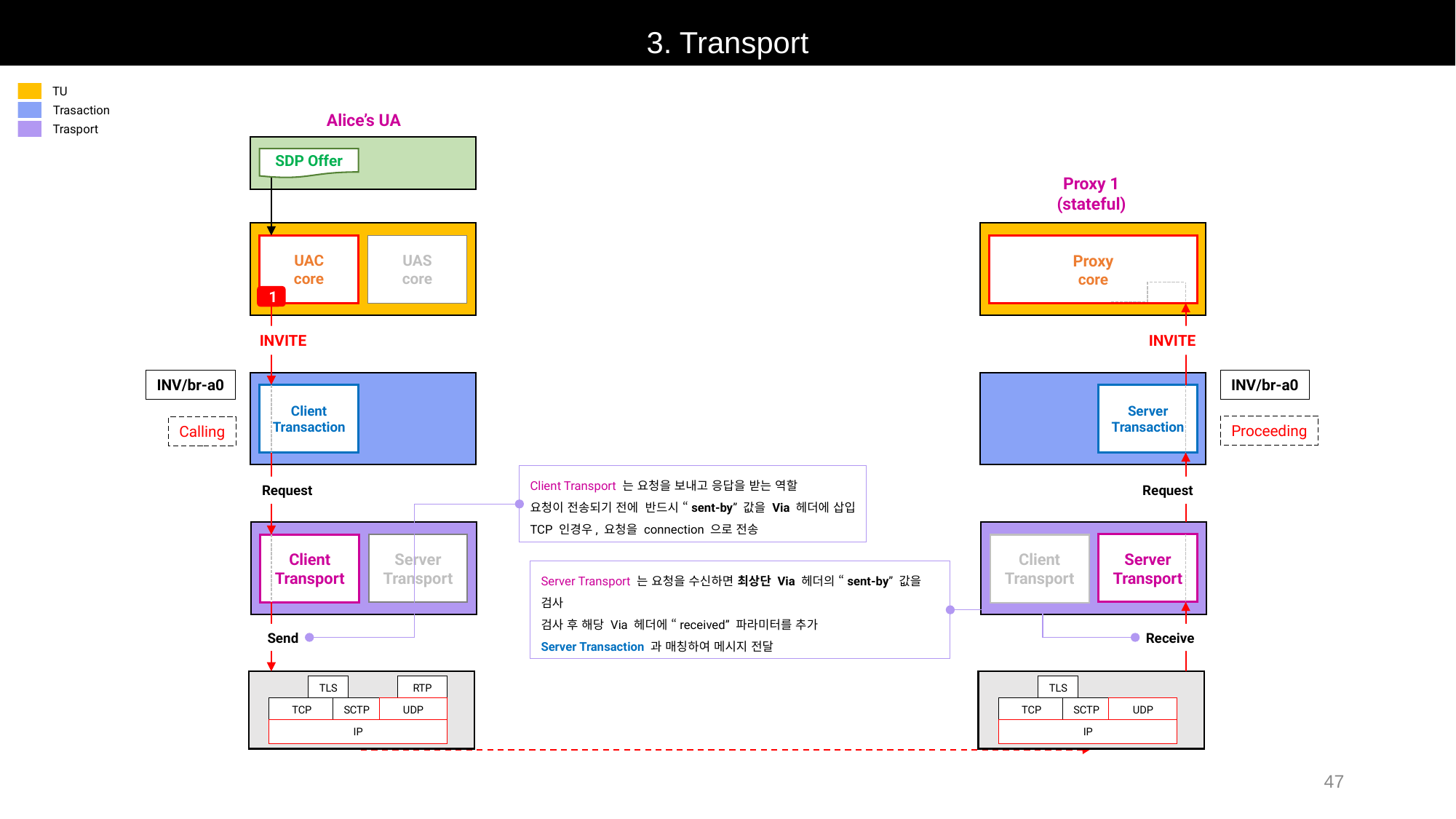

# 3. Transport
TU

Trasaction
Trasport
Alice’s UA

SDP Offer
Proxy 1
(stateful)

UAC
core
UAS
core
Proxy
core
1
INVITE
INVITE
INV/br-a0
INV/br-a0

Client
Transaction

Server
Transaction
Proceeding
Calling
Client Transport 는 요청을 보내고 응답을 받는 역할
요청이 전송되기 전에  반드시 “sent-by” 값을 Via 헤더에 삽입
TCP 인경우, 요청을 connection 으로 전송
Request
Request

Server
Transport
Client
Transport

Server
Transport
Client
Transport
Server Transport 는 요청을 수신하면 최상단 Via 헤더의 “sent-by” 값을 검사
검사 후 해당 Via 헤더에 “received” 파라미터를 추가
Server Transaction 과 매칭하여 메시지 전달
Send
Receive

TLS
RTP
TCP
SCTP
UDP
IP

TLS
TCP
SCTP
UDP
IP
47